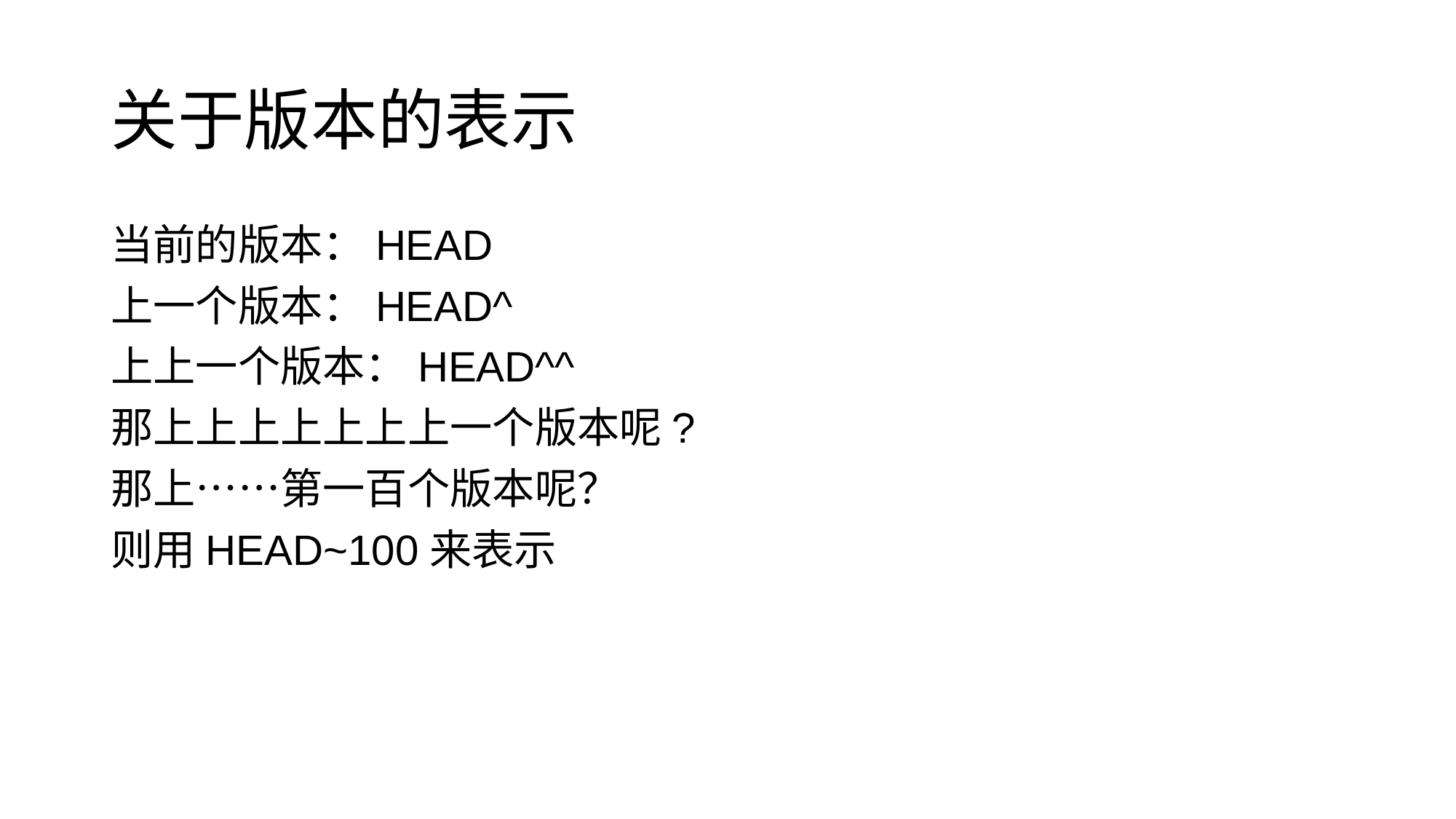

# 关于版本的表示
当前的版本：HEAD
上一个版本：HEAD^
上上一个版本：HEAD^^
那上上上上上上上一个版本呢?
那上……第一百个版本呢？
则用HEAD~100来表示